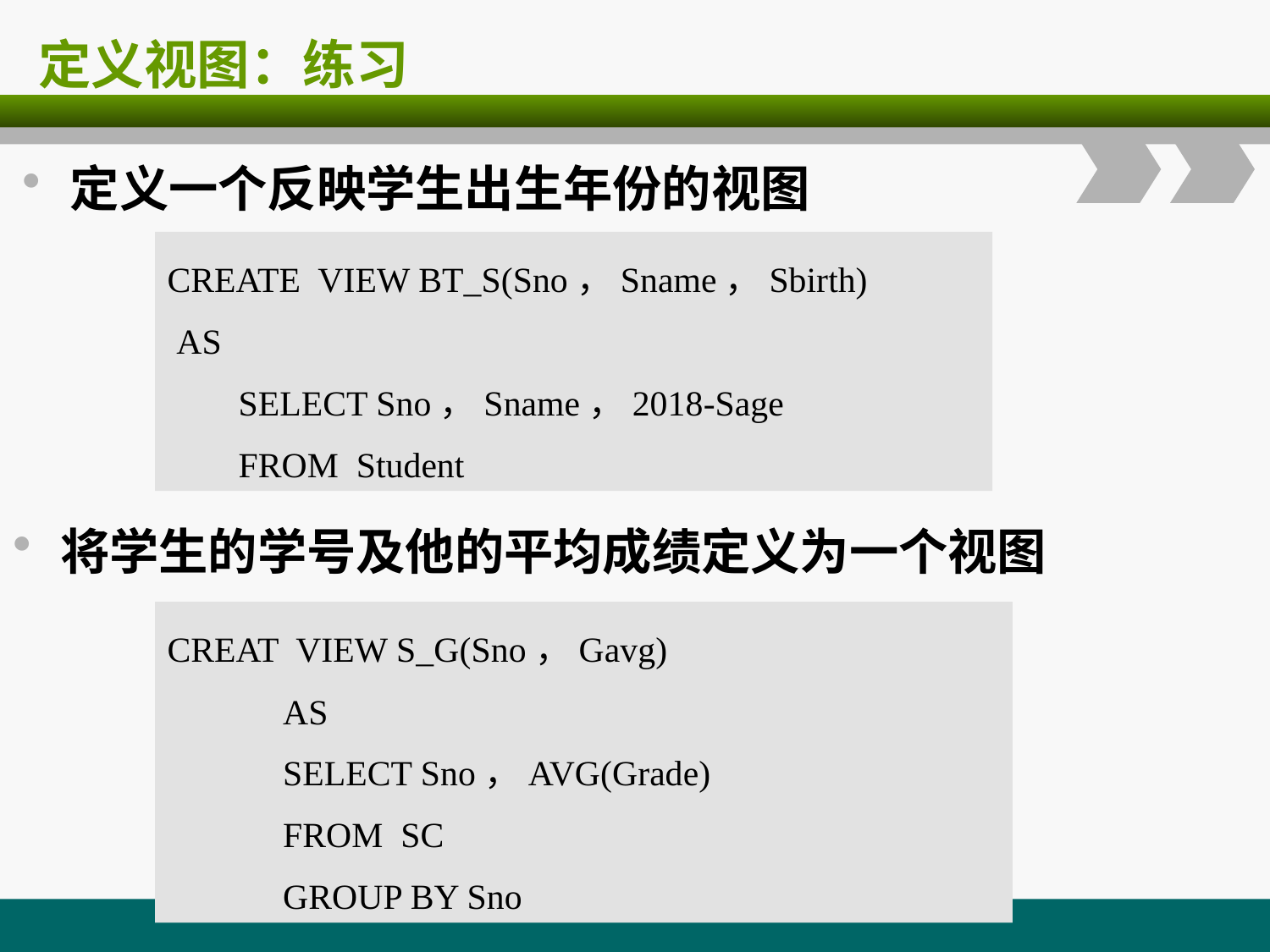

# 定义视图：练习
定义一个反映学生出生年份的视图
CREATE  VIEW BT_S(Sno，Sname，Sbirth)
 AS
        SELECT Sno，Sname，2018-Sage
        FROM  Student
将学生的学号及他的平均成绩定义为一个视图
CREAT  VIEW S_G(Sno，Gavg)
             AS
             SELECT Sno，AVG(Grade)
             FROM  SC
             GROUP BY Sno